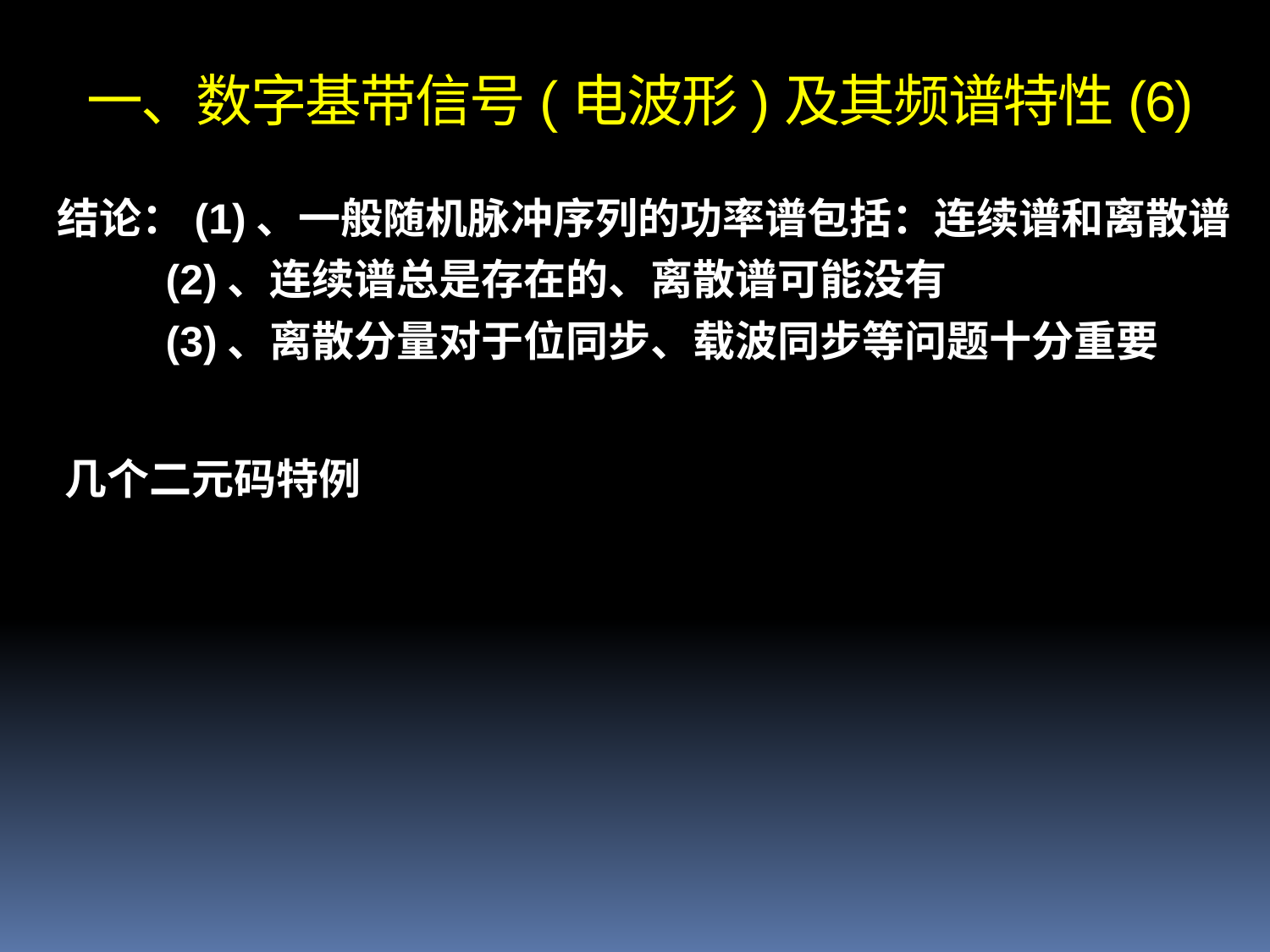

一、数字基带信号(电波形)及其频谱特性(6)
结论：(1)、一般随机脉冲序列的功率谱包括：连续谱和离散谱
	  (2)、连续谱总是存在的、离散谱可能没有
	  (3)、离散分量对于位同步、载波同步等问题十分重要
几个二元码特例